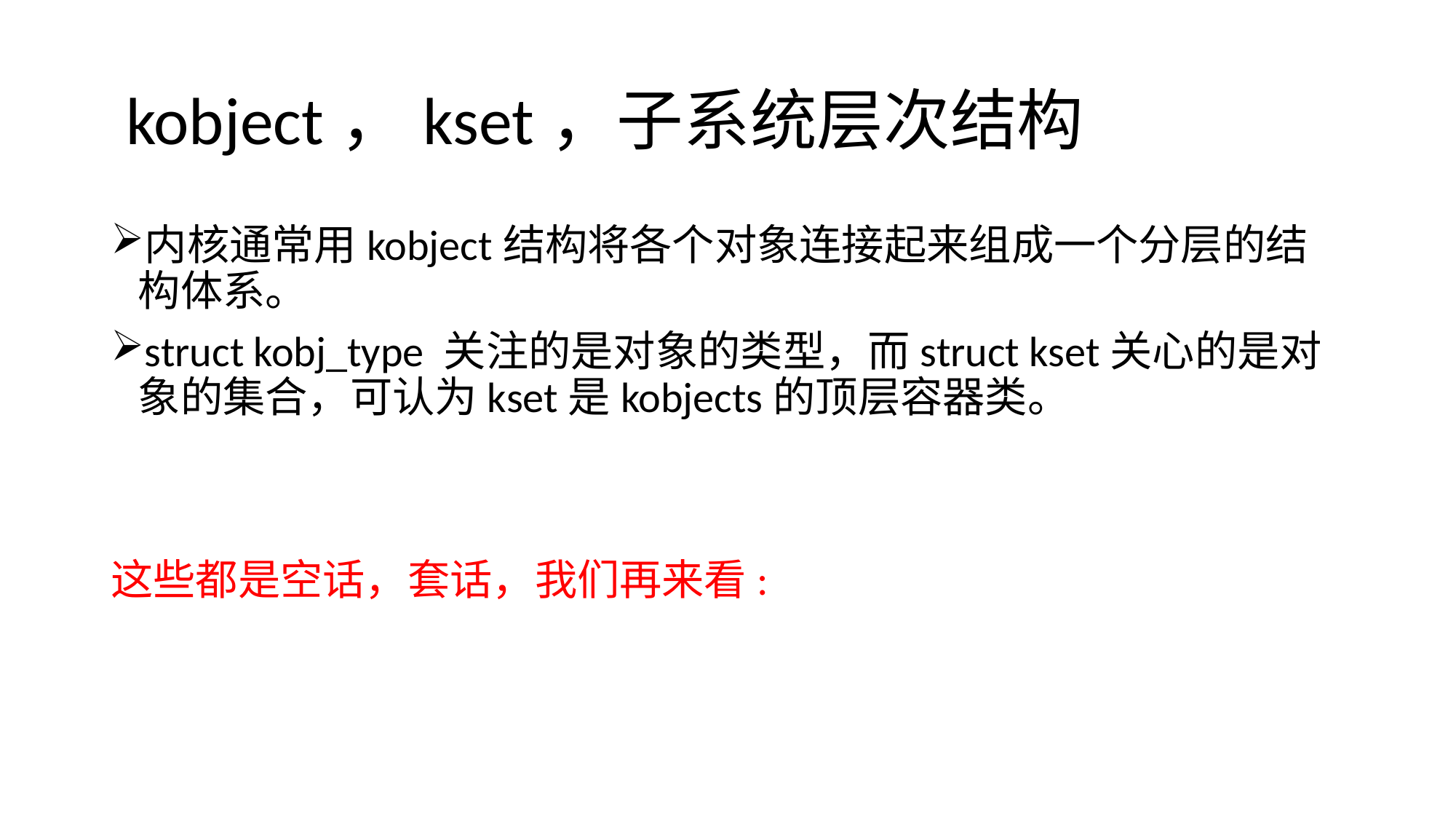

# kobject，kset，子系统层次结构
内核通常用kobject结构将各个对象连接起来组成一个分层的结构体系。
struct kobj_type 关注的是对象的类型，而struct kset关心的是对象的集合，可认为kset是kobjects的顶层容器类。

这些都是空话，套话，我们再来看: